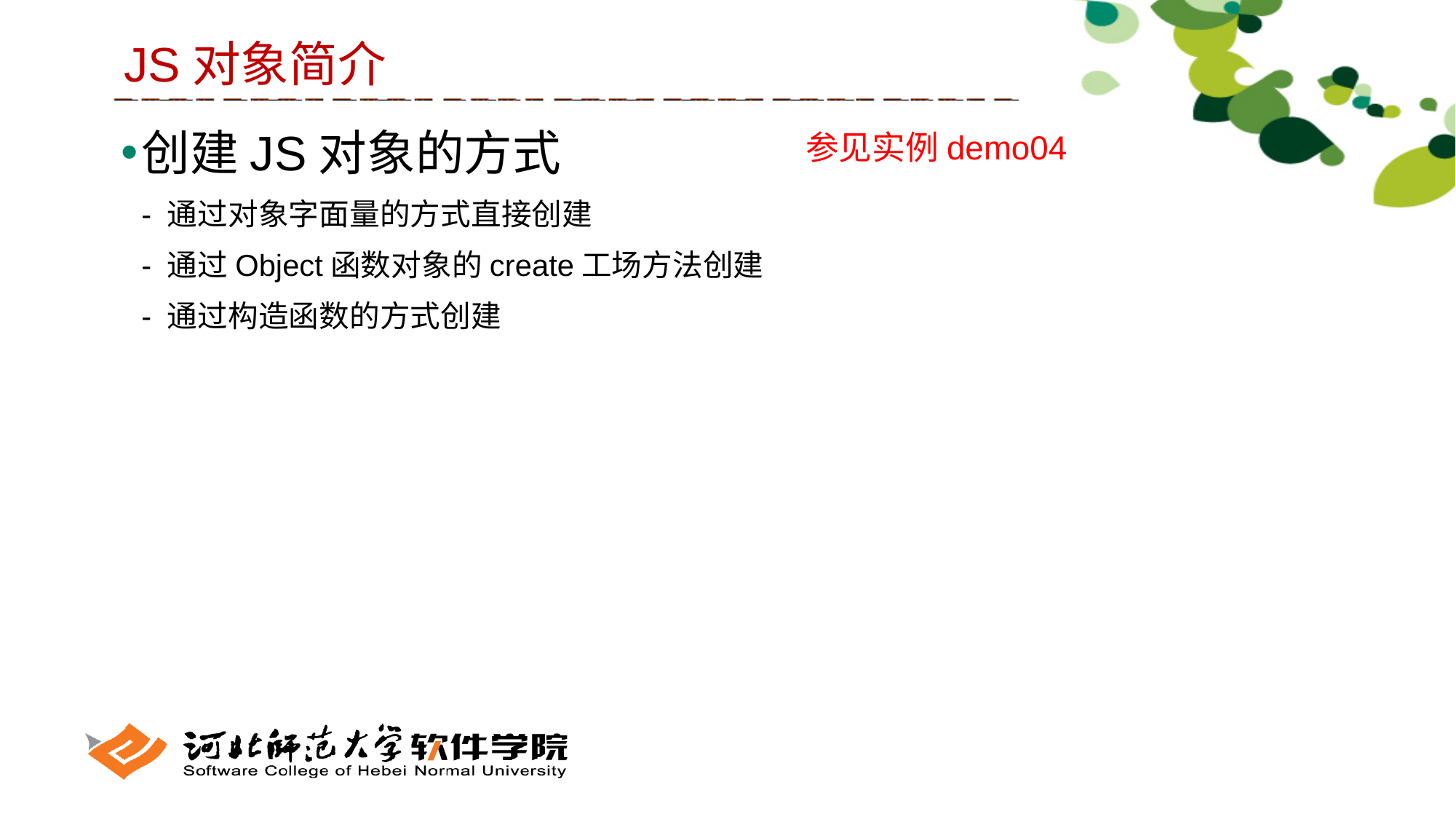

JS对象简介
创建JS对象的方式
- 通过对象字面量的方式直接创建
- 通过Object函数对象的create工场方法创建
- 通过构造函数的方式创建

参见实例demo04